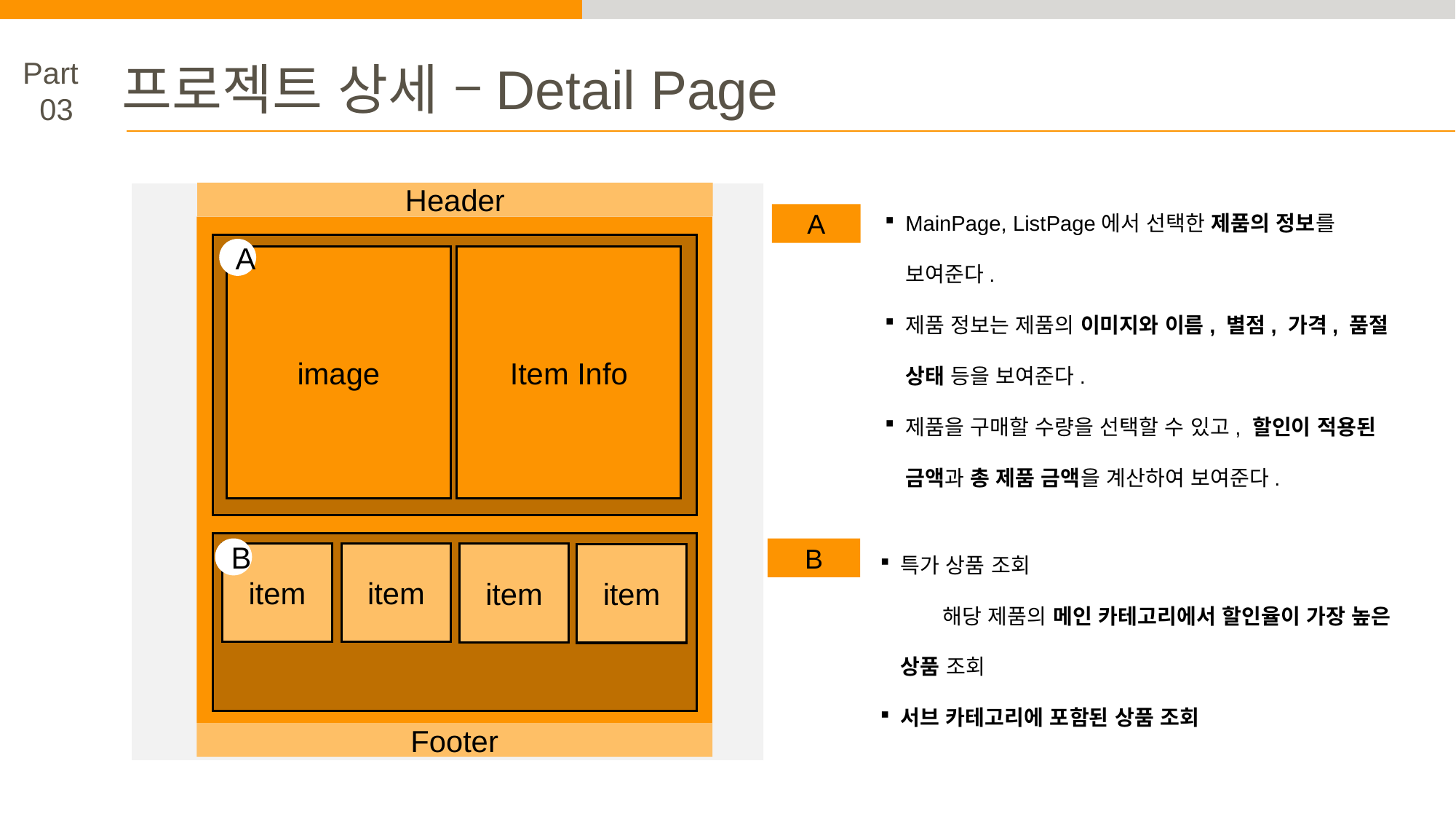

Part
  03
프로젝트 상세 –Detail Page
MainPage, ListPage에서 선택한 제품의 정보를 보여준다.
제품 정보는 제품의 이미지와 이름, 별점, 가격, 품절 상태 등을 보여준다.
제품을 구매할 수량을 선택할 수 있고, 할인이 적용된 금액과 총 제품 금액을 계산하여 보여준다.
Header

A

A
image
Item Info
특가 상품 조회                                                                     해당 제품의 메인 카테고리에서 할인율이 가장 높은 상품 조회
서브 카테고리에 포함된 상품 조회

B
B
item
item
item
item
Footer